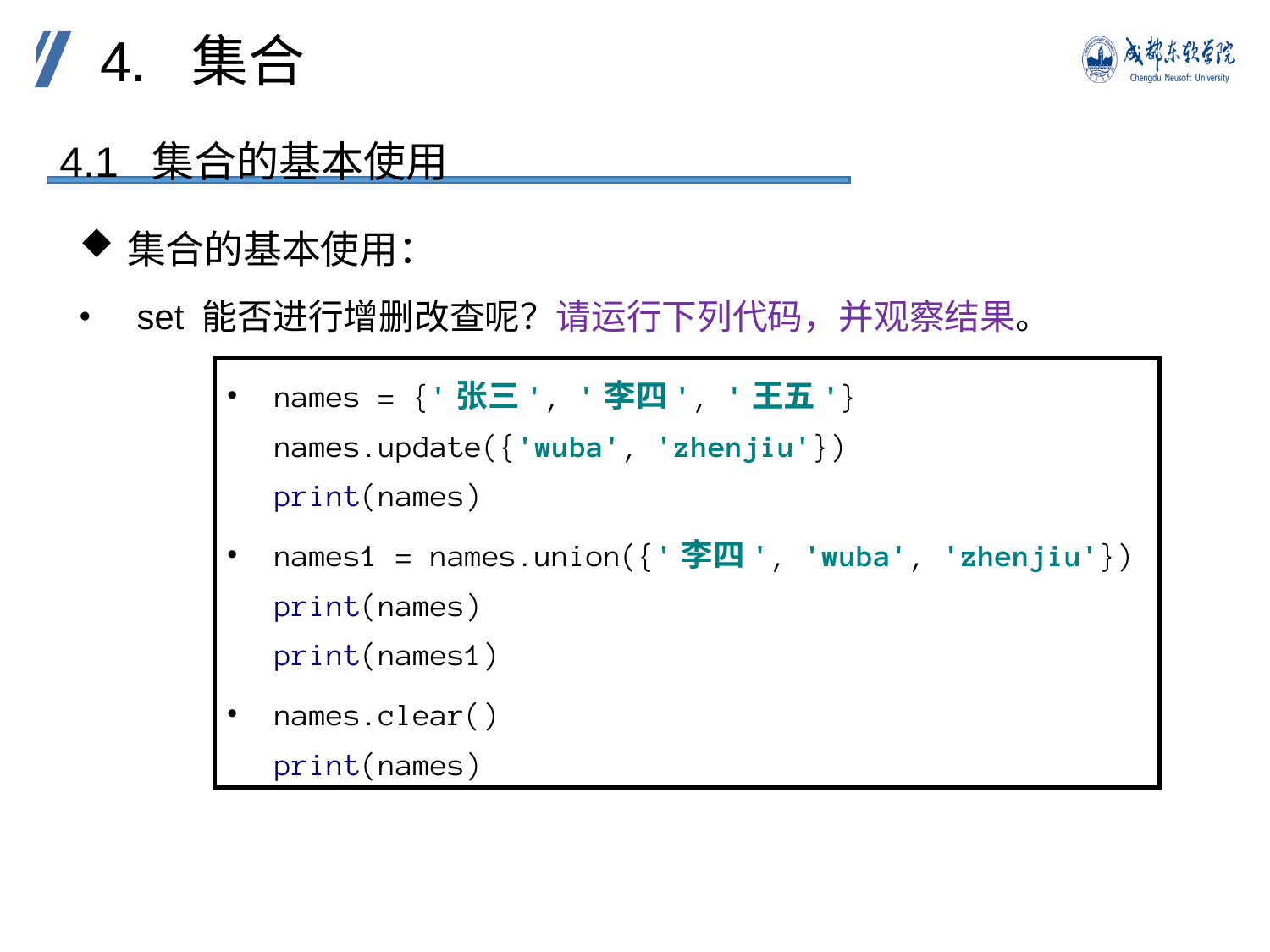

4.  集合
4.1  集合的基本使用

集合的基本使用：
 set 能否进行增删改查呢？请运行下列代码，并观察结果。

names = {'张三', '李四', '王五'}
names.update({'wuba', 'zhenjiu'})
print(names)
names1 = names.union({'李四', 'wuba', 'zhenjiu'})
print(names)
print(names1)
names.clear()
print(names)